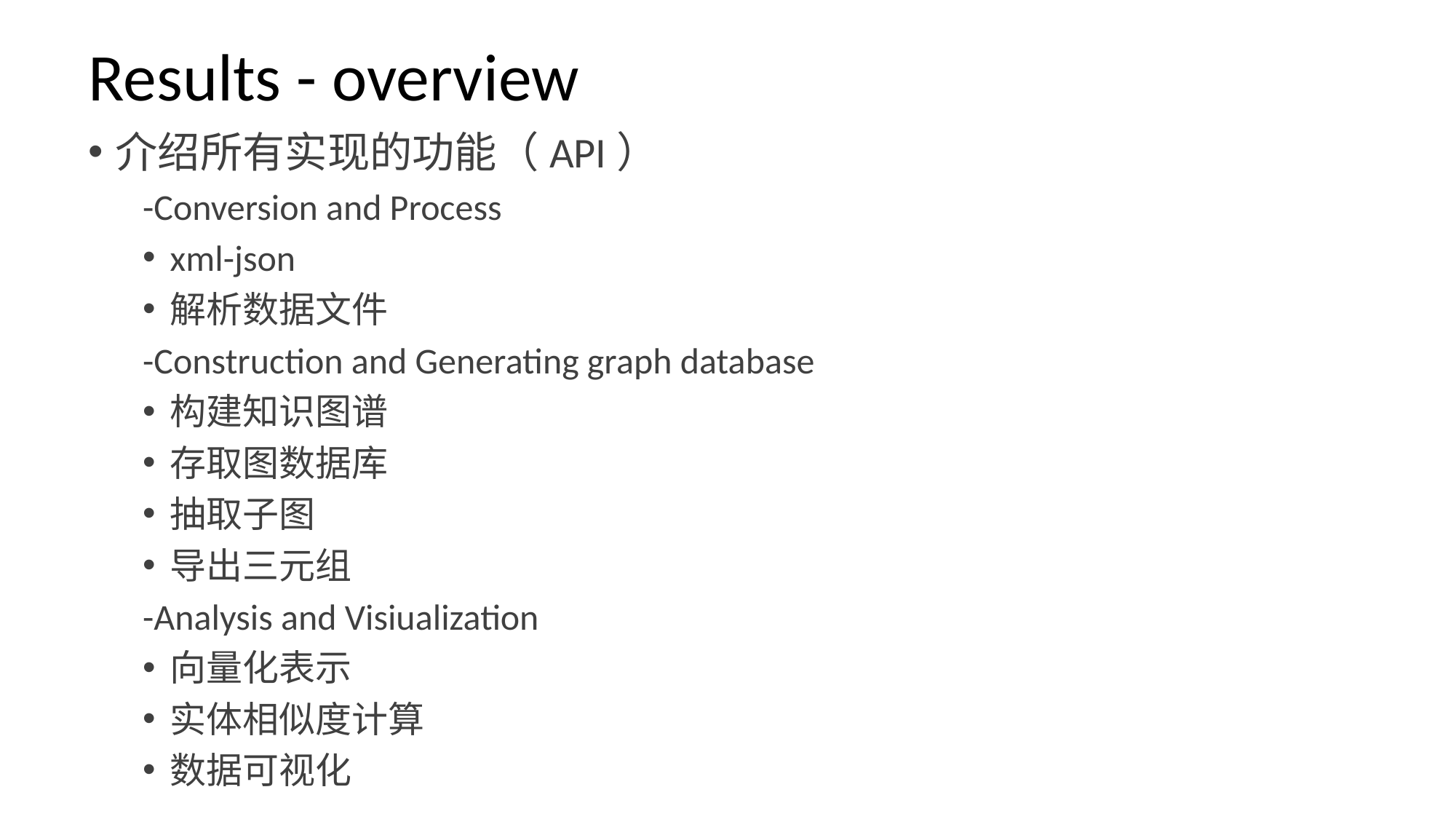

# Results - overview
介绍所有实现的功能（API）
-Conversion and Process
xml-json
解析数据文件
-Construction and Generating graph database
构建知识图谱
存取图数据库
抽取子图
导出三元组
-Analysis and Visiualization
向量化表示
实体相似度计算
数据可视化